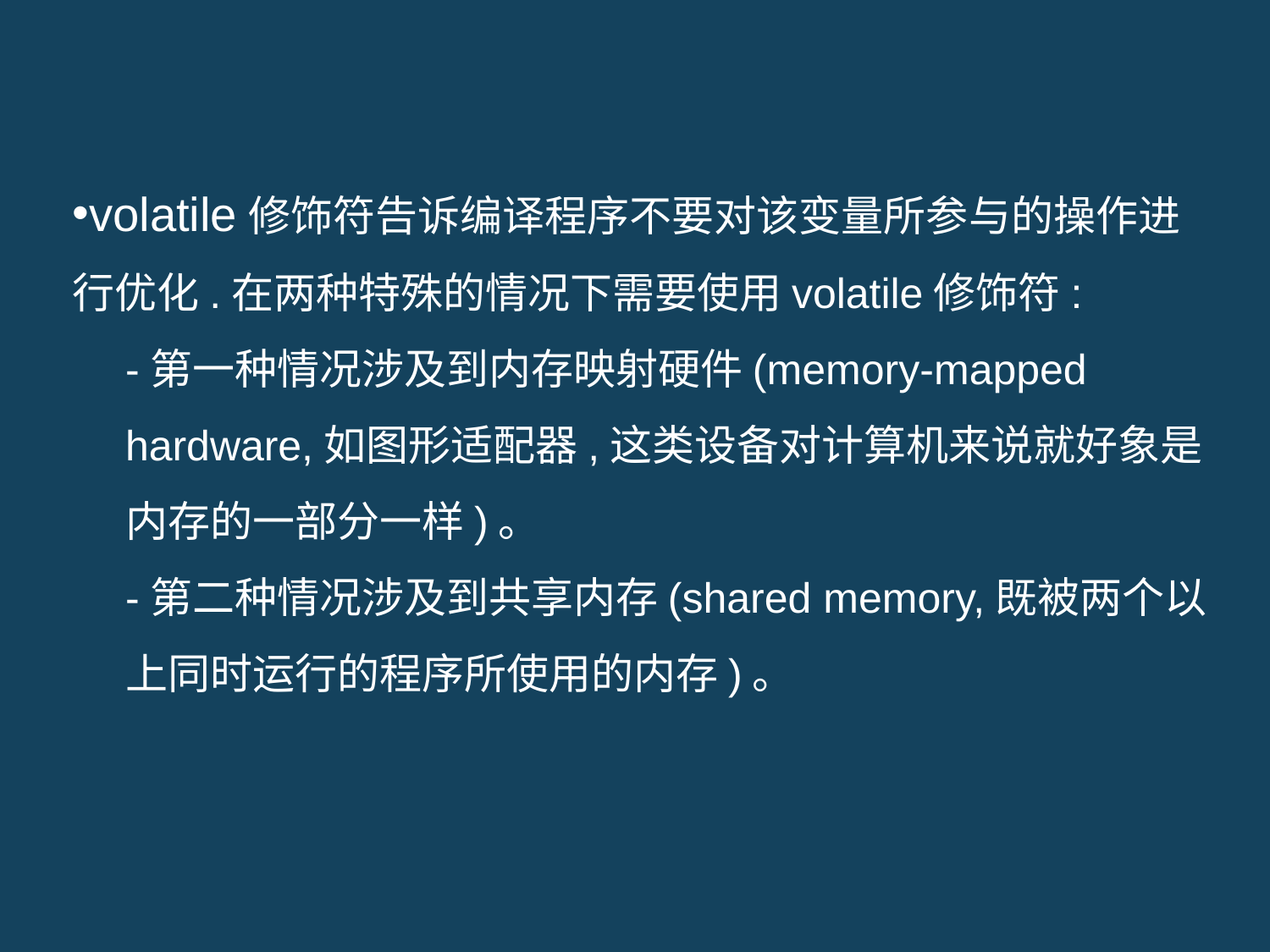

volatile修饰符告诉编译程序不要对该变量所参与的操作进行优化.在两种特殊的情况下需要使用volatile修饰符:
-第一种情况涉及到内存映射硬件(memory-mapped hardware,如图形适配器,这类设备对计算机来说就好象是内存的一部分一样)。
-第二种情况涉及到共享内存(shared memory,既被两个以上同时运行的程序所使用的内存)。